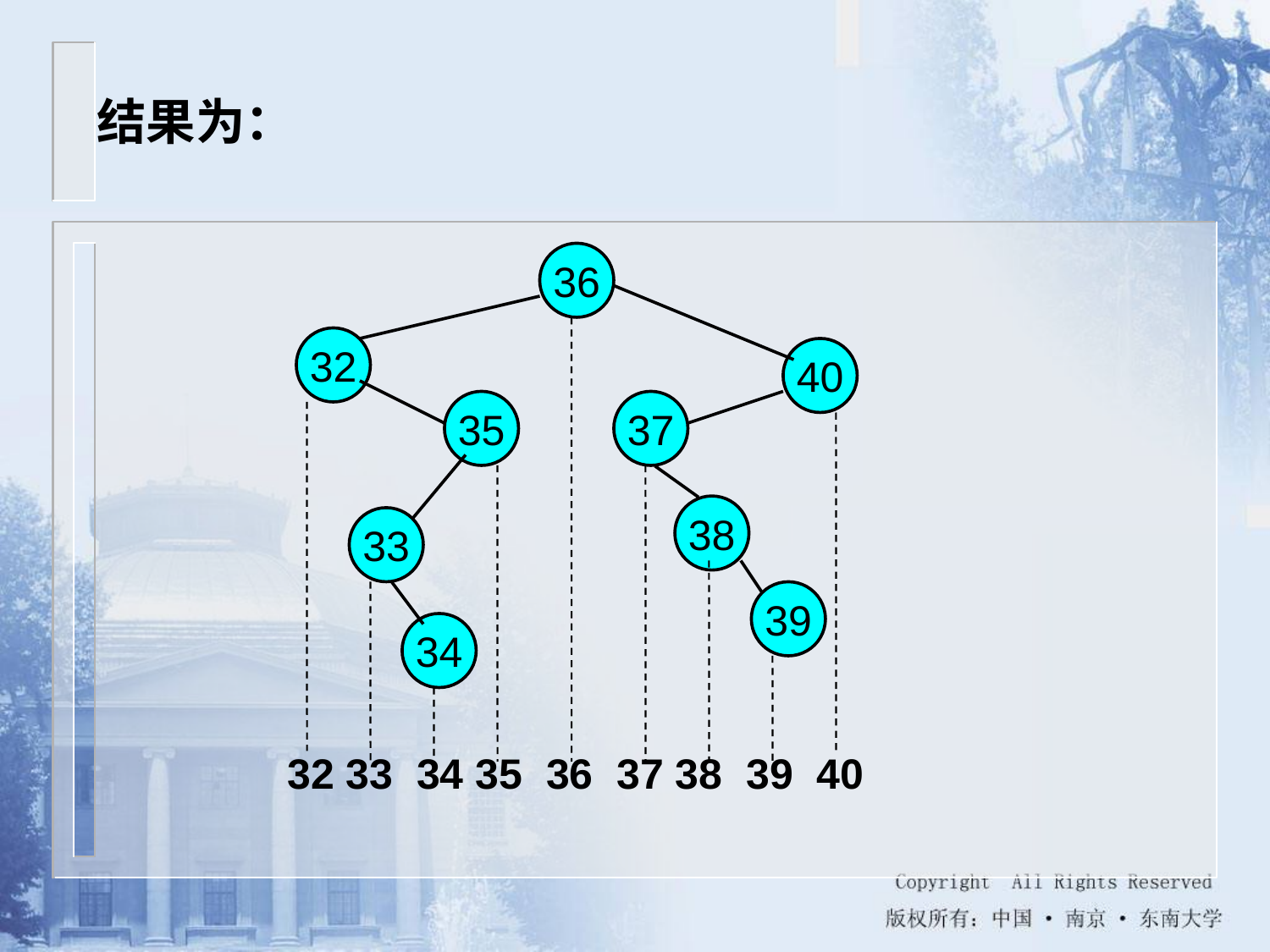

结果为：
36

32
40

35
37

38
33

39
34

32 33  34 35  36  37 38  39  40